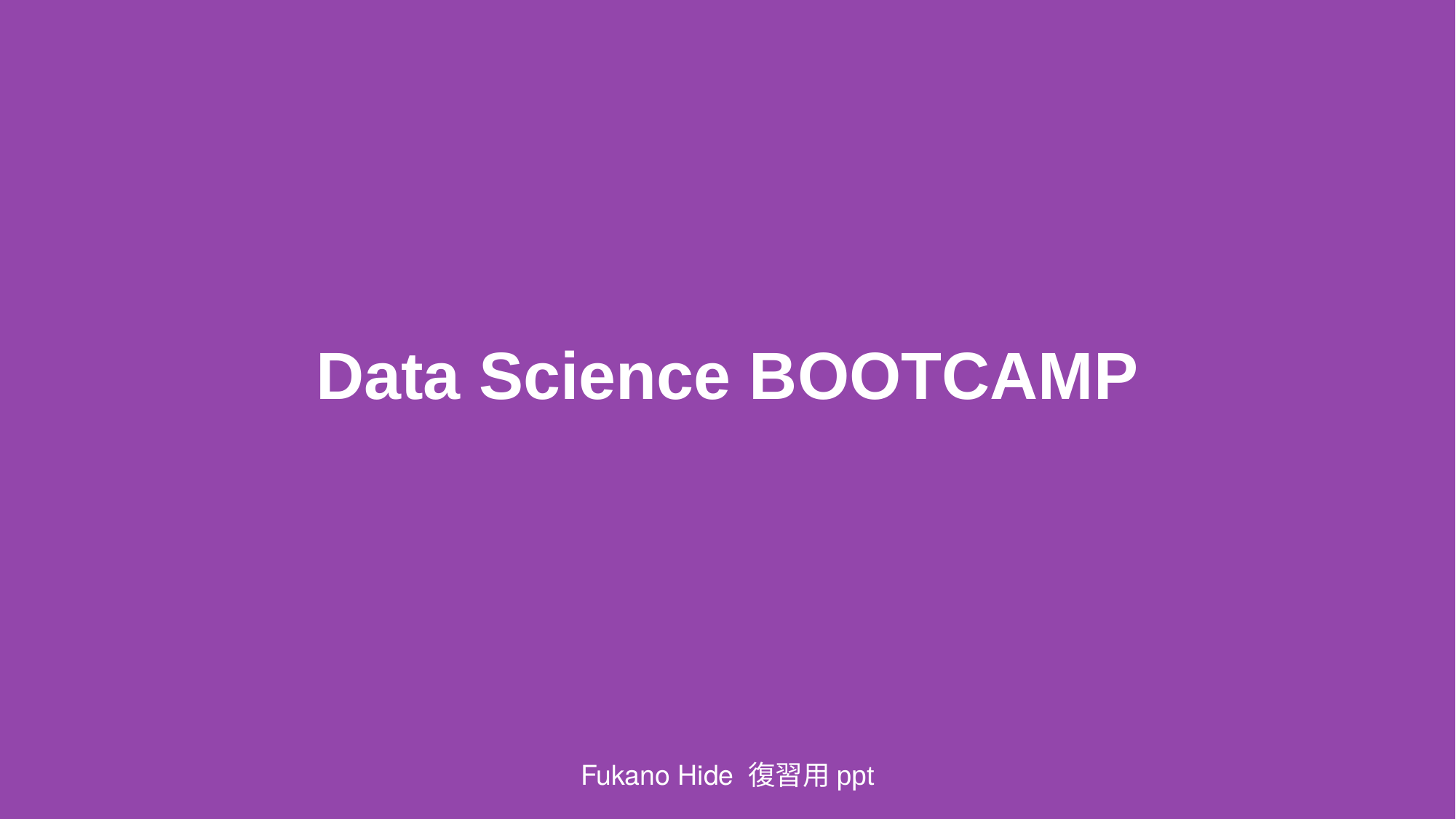

# Data Science BOOTCAMP
Fukano Hide 復習用ppt